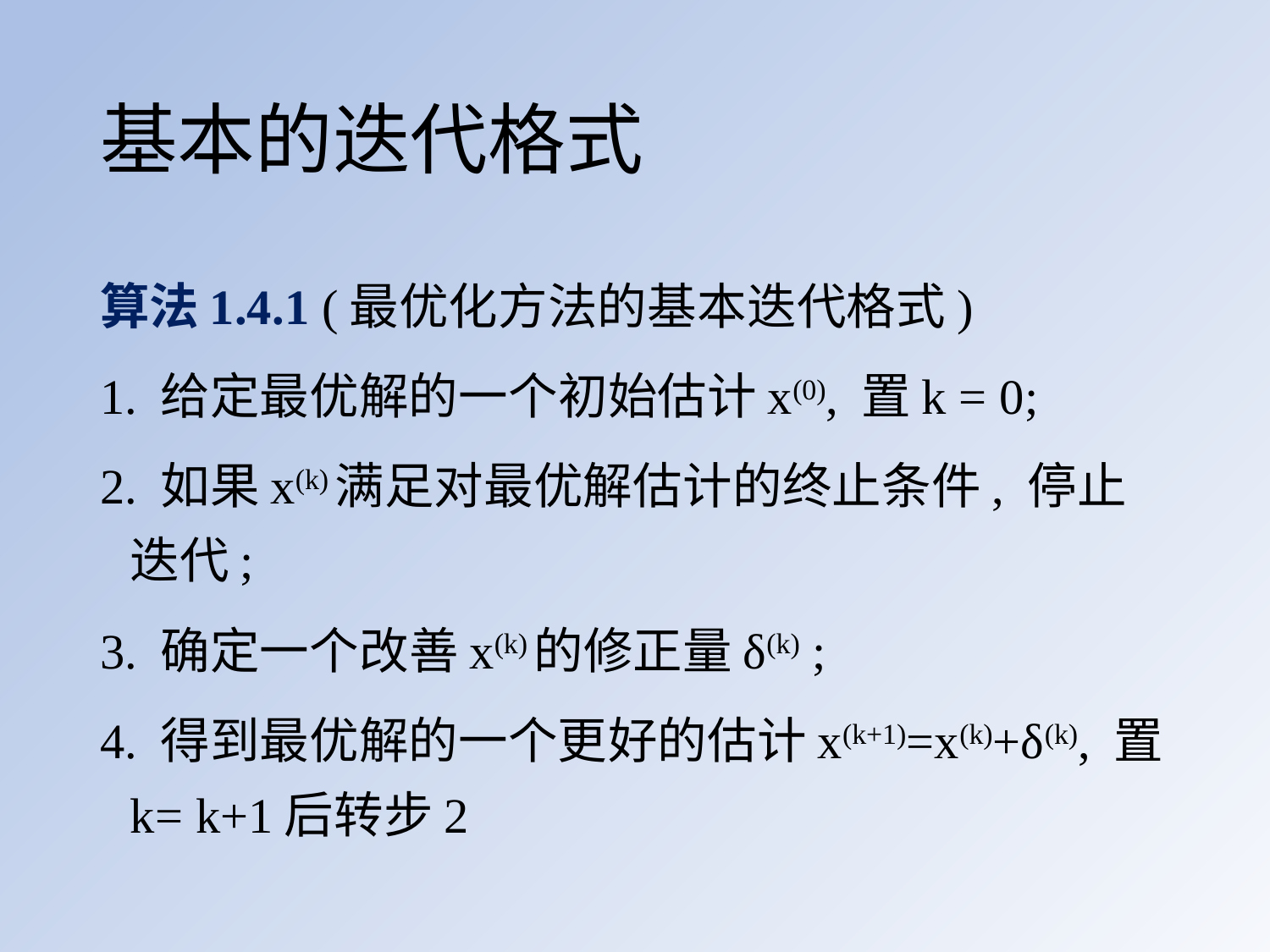

# 基本的迭代格式
算法1.4.1 (最优化方法的基本迭代格式)
1. 给定最优解的一个初始估计x(0), 置k = 0;
2. 如果x(k)满足对最优解估计的终止条件, 停止迭代;
3. 确定一个改善x(k)的修正量δ(k) ;
4. 得到最优解的一个更好的估计x(k+1)=x(k)+δ(k), 置k= k+1后转步2